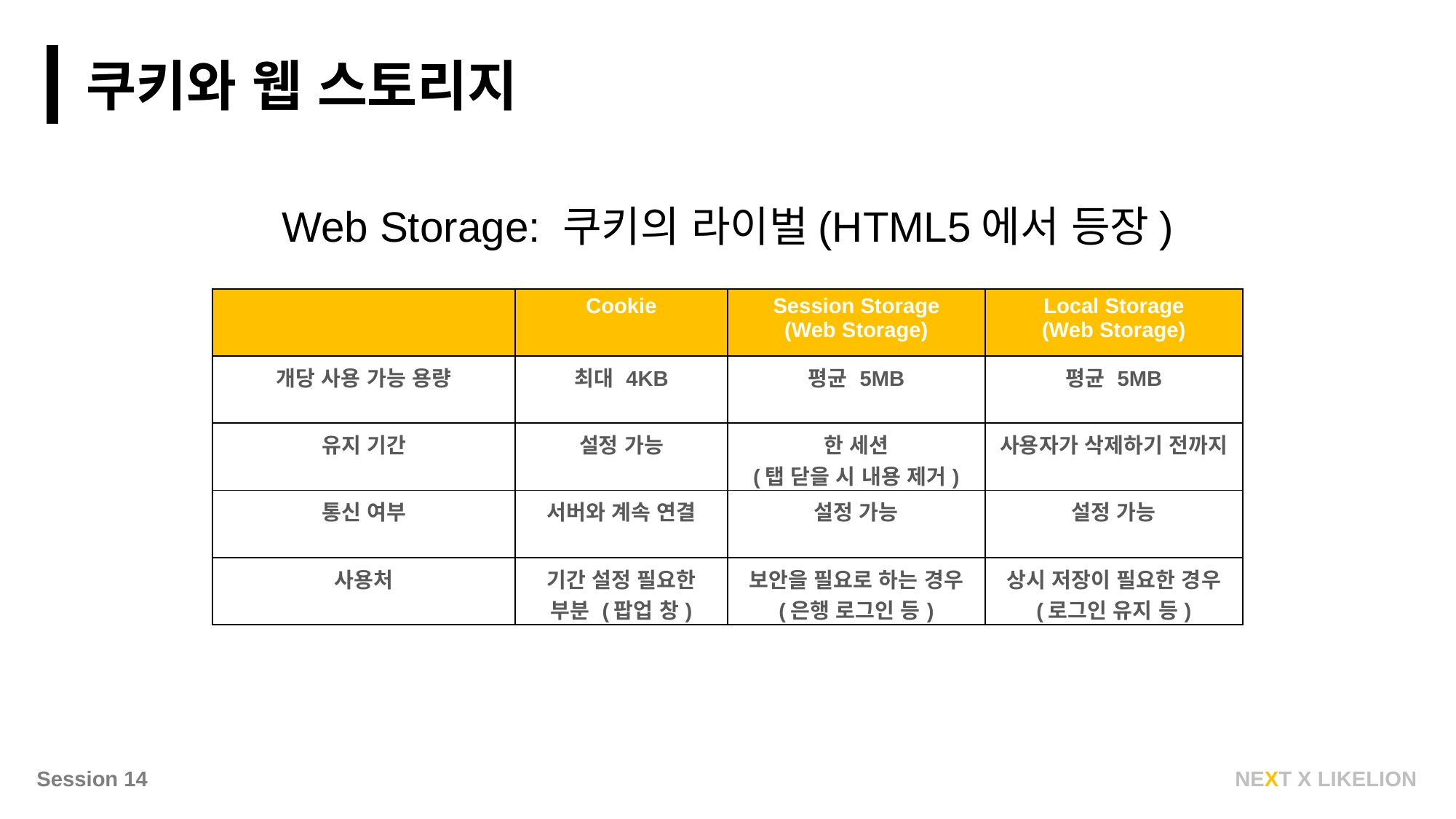

쿠키와 웹 스토리지
Web Storage: 쿠키의 라이벌(HTML5에서 등장)
|  | Cookie | Session Storage (Web Storage) | Local Storage (Web Storage) |
| --- | --- | --- | --- |
| 개당 사용 가능 용량 | 최대 4KB | 평균 5MB | 평균 5MB |
| 유지 기간 | 설정 가능 | 한 세션 (탭 닫을 시 내용 제거) | 사용자가 삭제하기 전까지 |
| 통신 여부 | 서버와 계속 연결 | 설정 가능 | 설정 가능 |
| 사용처 | 기간 설정 필요한 부분 (팝업 창) | 보안을 필요로 하는 경우 (은행 로그인 등) | 상시 저장이 필요한 경우 (로그인 유지 등) |
NEXT X LIKELION
Session 14